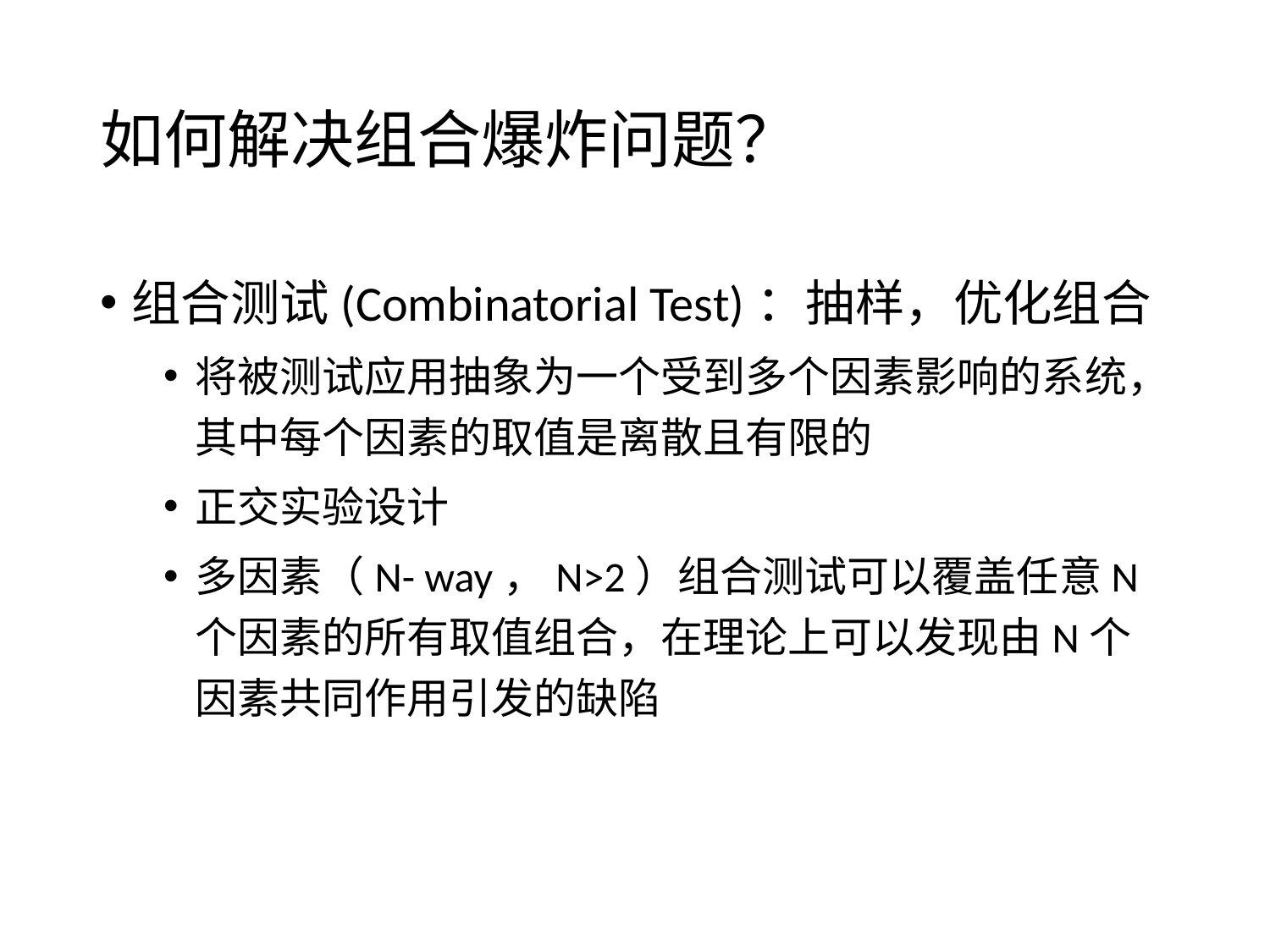

# 如何解决组合爆炸问题？
组合测试(Combinatorial Test)：抽样，优化组合
将被测试应用抽象为一个受到多个因素影响的系统，其中每个因素的取值是离散且有限的
正交实验设计
多因素（N- way，N>2）组合测试可以覆盖任意N个因素的所有取值组合，在理论上可以发现由N个因素共同作用引发的缺陷